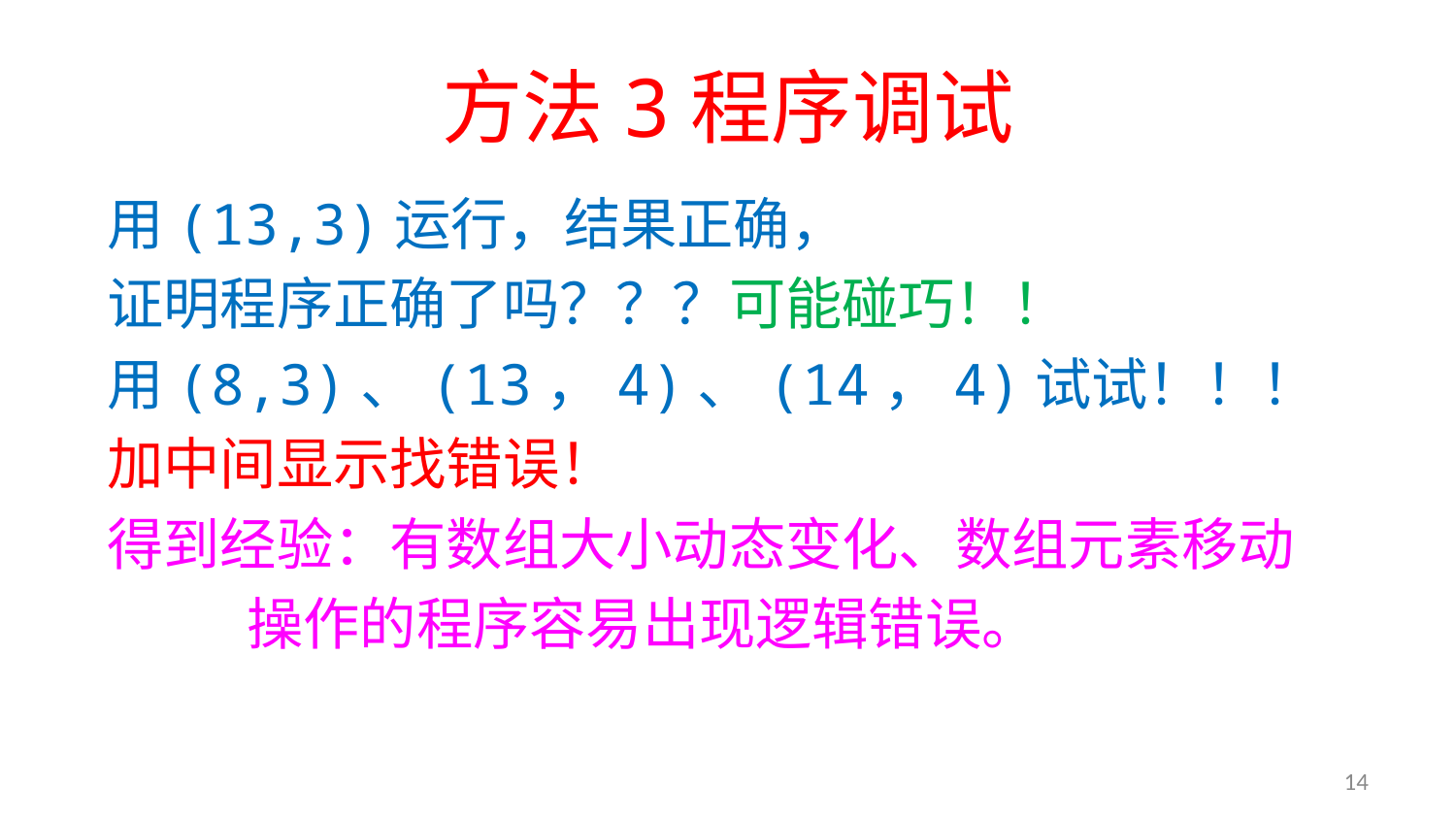

# 方法3程序调试
用(13,3)运行，结果正确，
证明程序正确了吗？？？可能碰巧！！
用(8,3)、(13，4)、(14，4)试试！！！
加中间显示找错误！
得到经验：有数组大小动态变化、数组元素移动
          操作的程序容易出现逻辑错误。
14